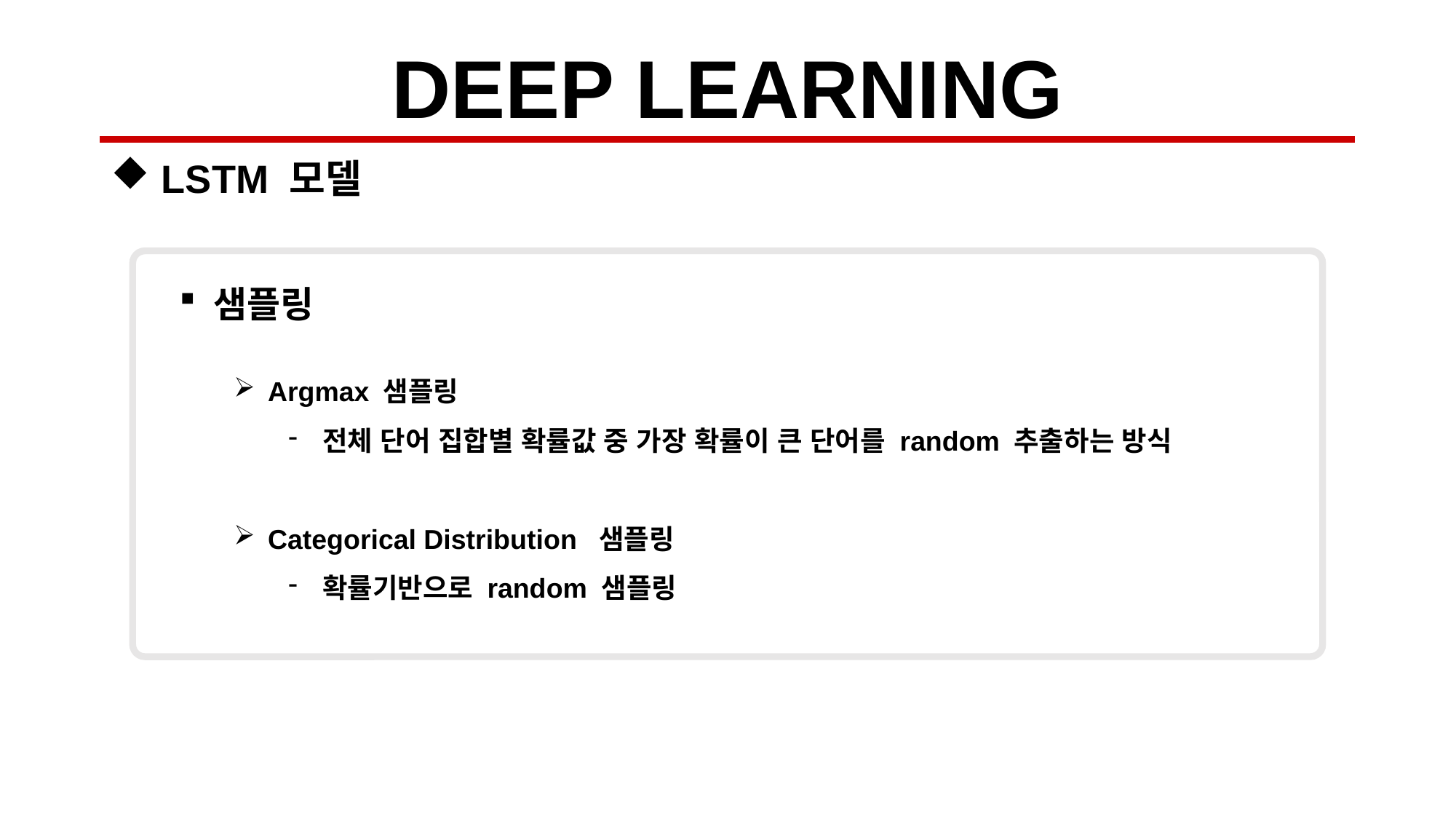

# DEEP LEARNING
 LSTM 모델
샘플링

Argmax 샘플링
전체 단어 집합별 확률값 중 가장 확률이 큰 단어를 random 추출하는 방식

Categorical Distribution  샘플링
확률기반으로 random 샘플링